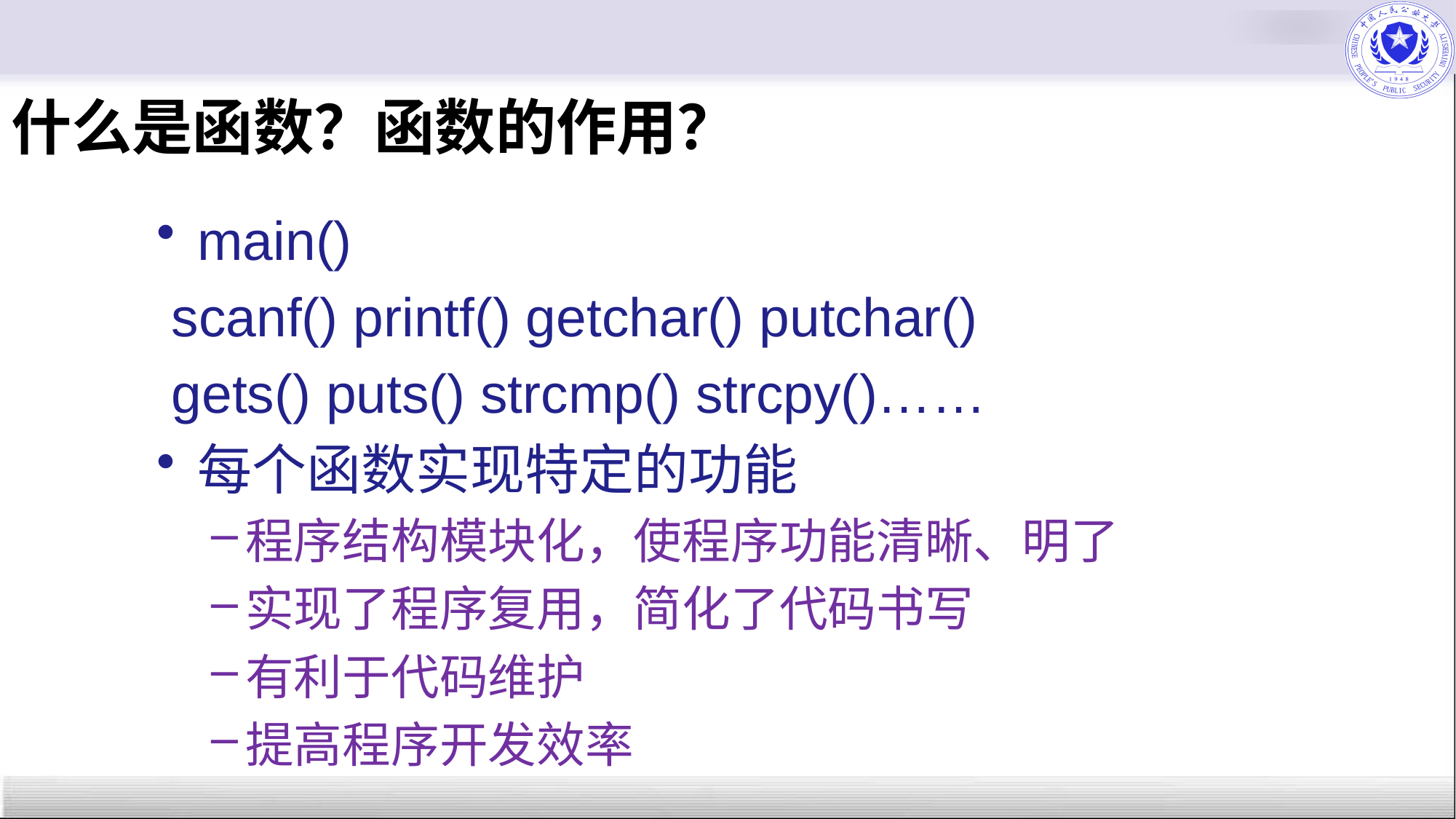

# 什么是函数？函数的作用？
main()
 scanf() printf() getchar() putchar()
 gets() puts() strcmp() strcpy()……
每个函数实现特定的功能
程序结构模块化，使程序功能清晰、明了
实现了程序复用，简化了代码书写
有利于代码维护
提高程序开发效率